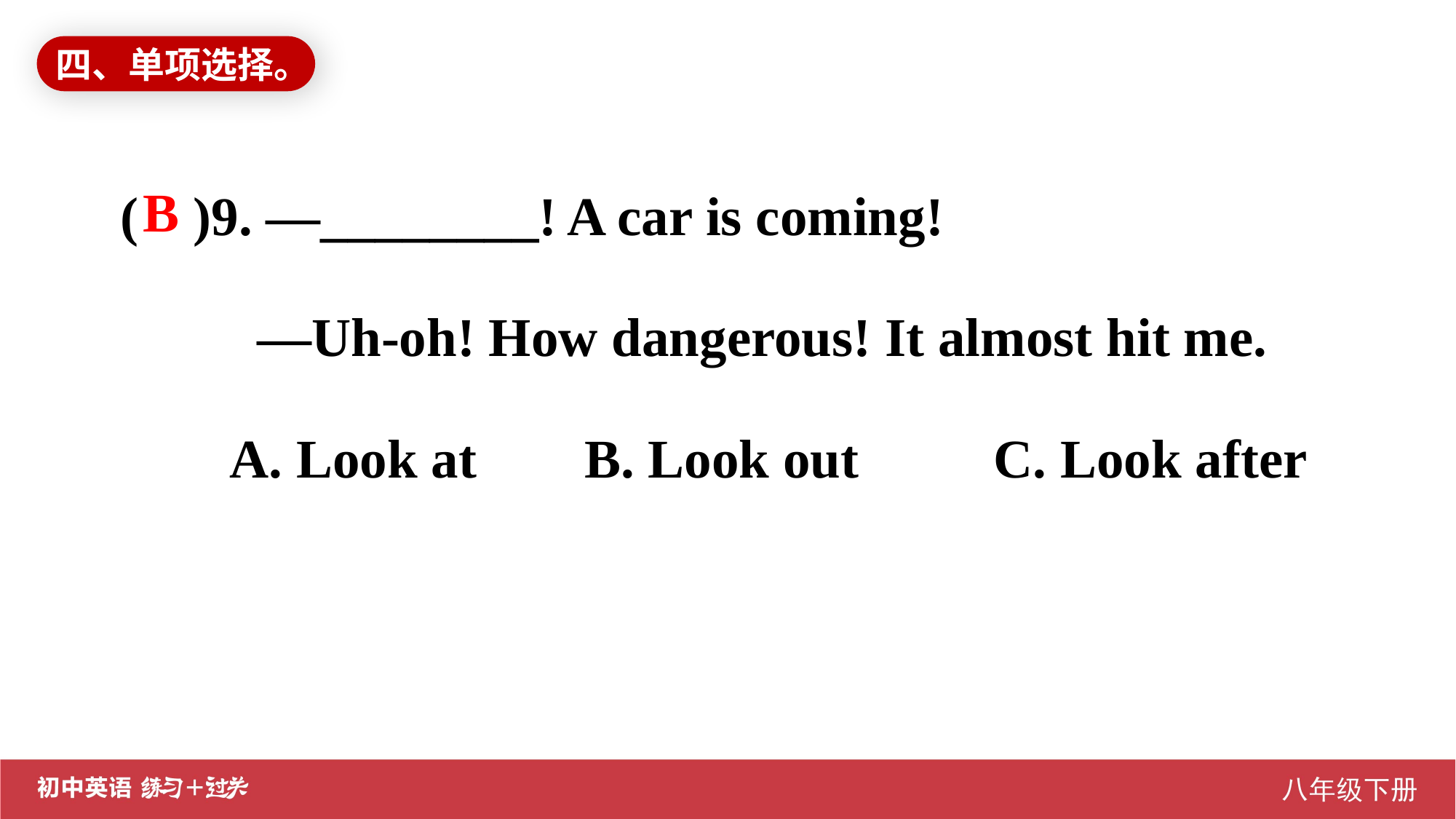

四、单项选择。
(    )9. —________! A car is coming!
          —Uh-oh! How dangerous! It almost hit me.
	A. Look at	  B. Look out		C. Look after
B